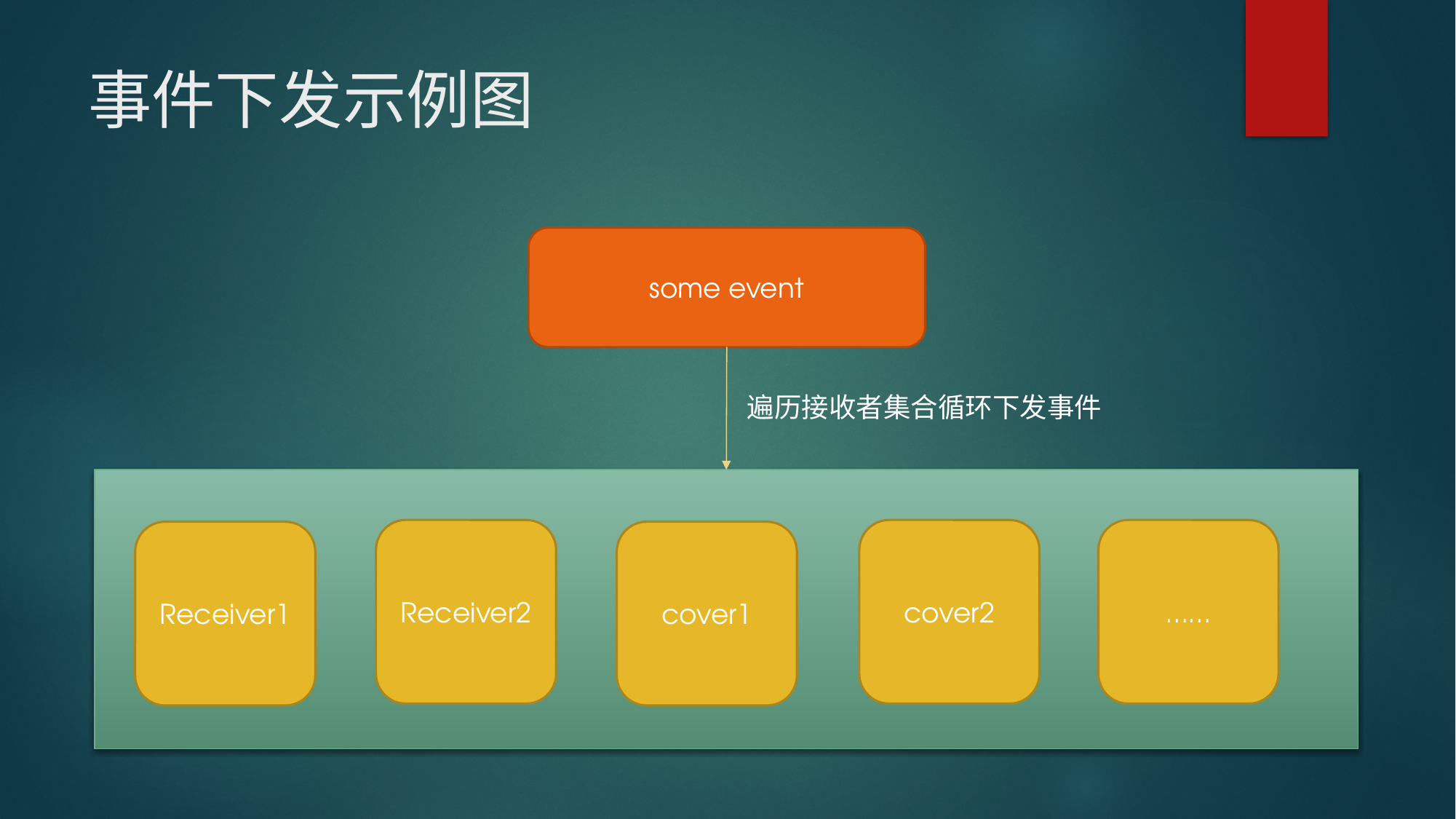

# 事件下发示例图
some event
遍历接收者集合循环下发事件

Receiver2
cover2
……
Receiver1
cover1